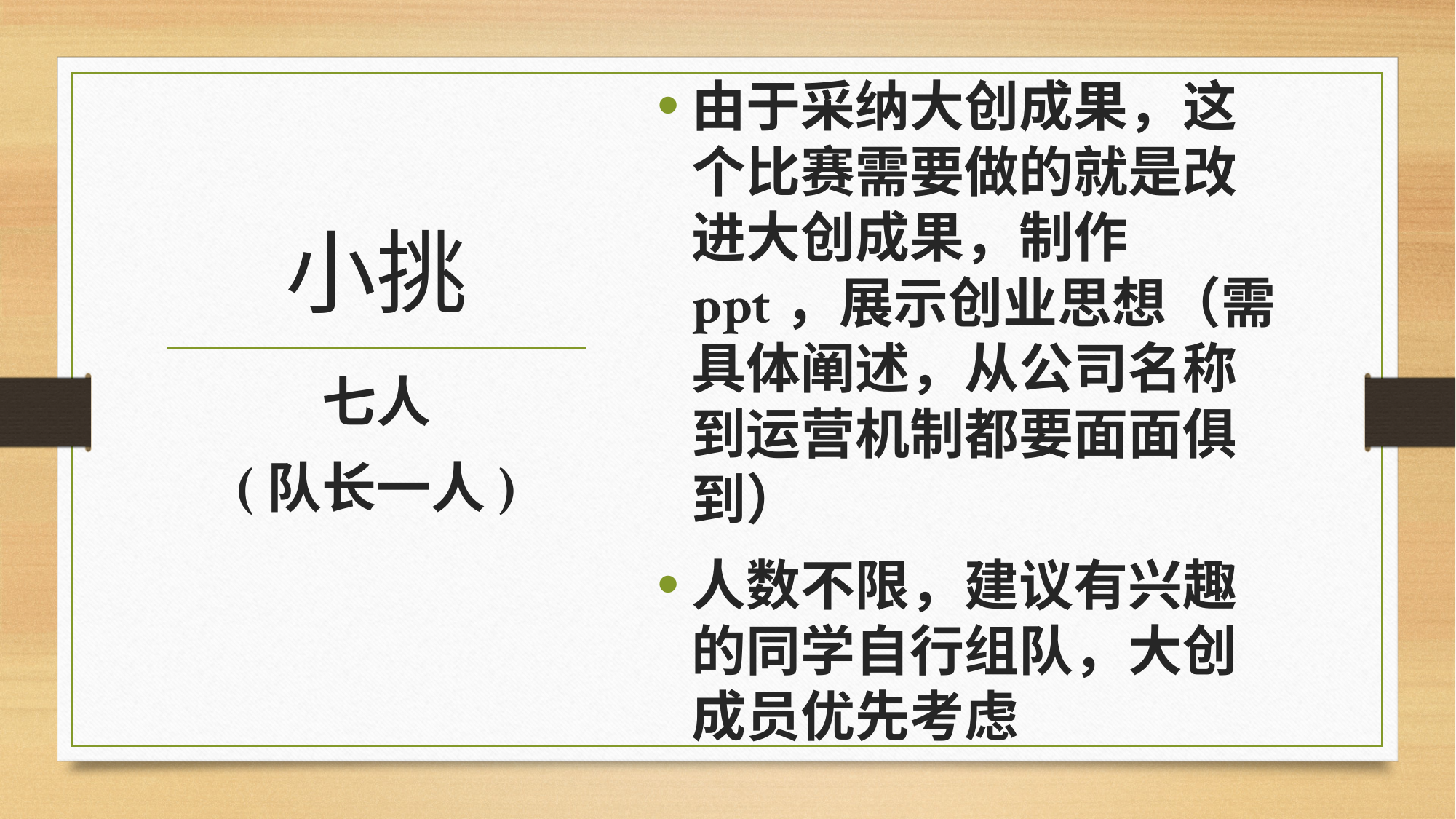

由于采纳大创成果，这个比赛需要做的就是改进大创成果，制作ppt，展示创业思想（需具体阐述，从公司名称到运营机制都要面面俱到）
人数不限，建议有兴趣的同学自行组队，大创成员优先考虑
# 小挑
七人
(队长一人)